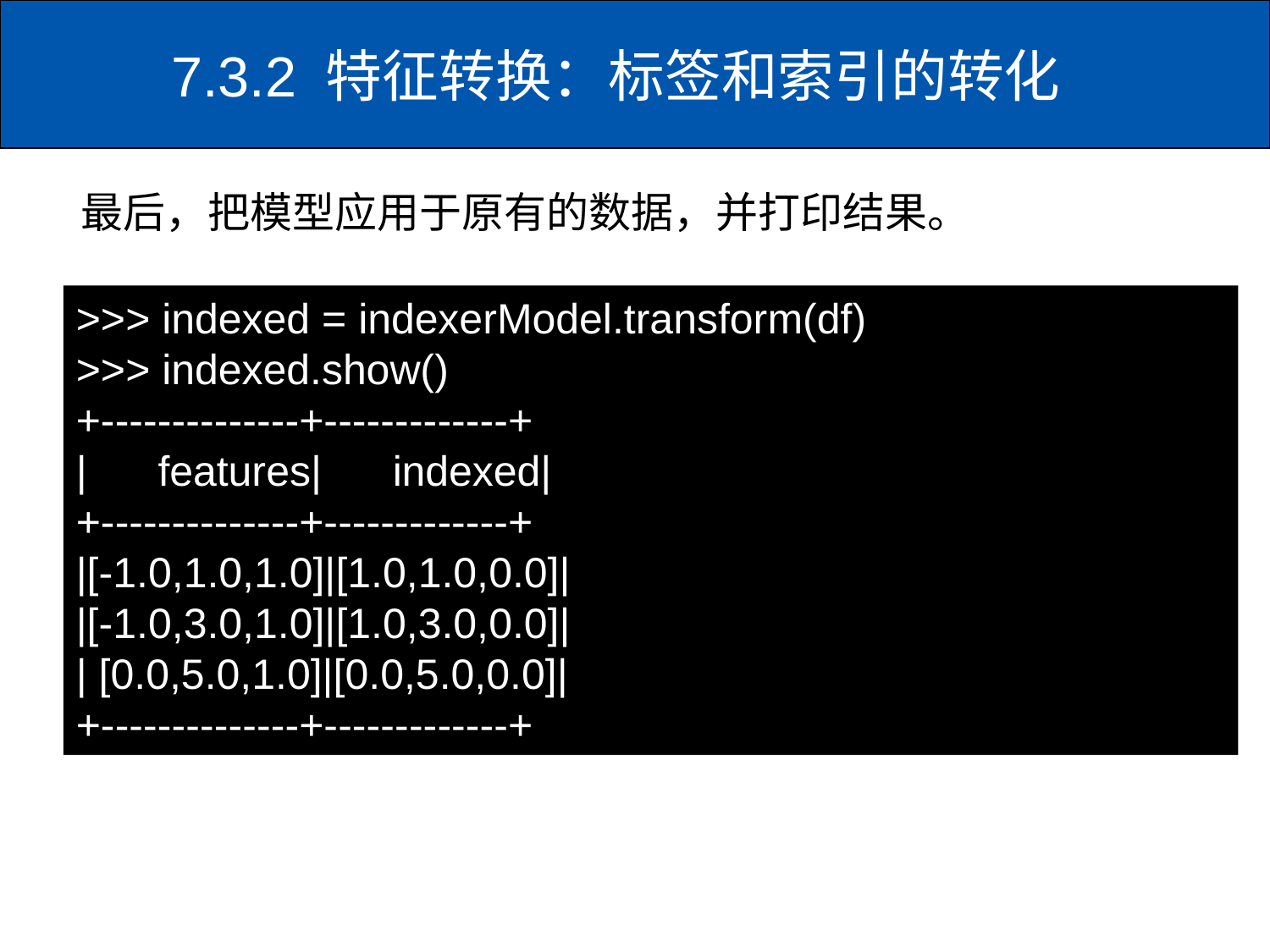

# 7.3.2 特征转换：标签和索引的转化
最后，把模型应用于原有的数据，并打印结果。
>>> indexed = indexerModel.transform(df)
>>> indexed.show()
+--------------+-------------+
|      features|      indexed|
+--------------+-------------+
|[-1.0,1.0,1.0]|[1.0,1.0,0.0]|
|[-1.0,3.0,1.0]|[1.0,3.0,0.0]|
| [0.0,5.0,1.0]|[0.0,5.0,0.0]|
+--------------+-------------+